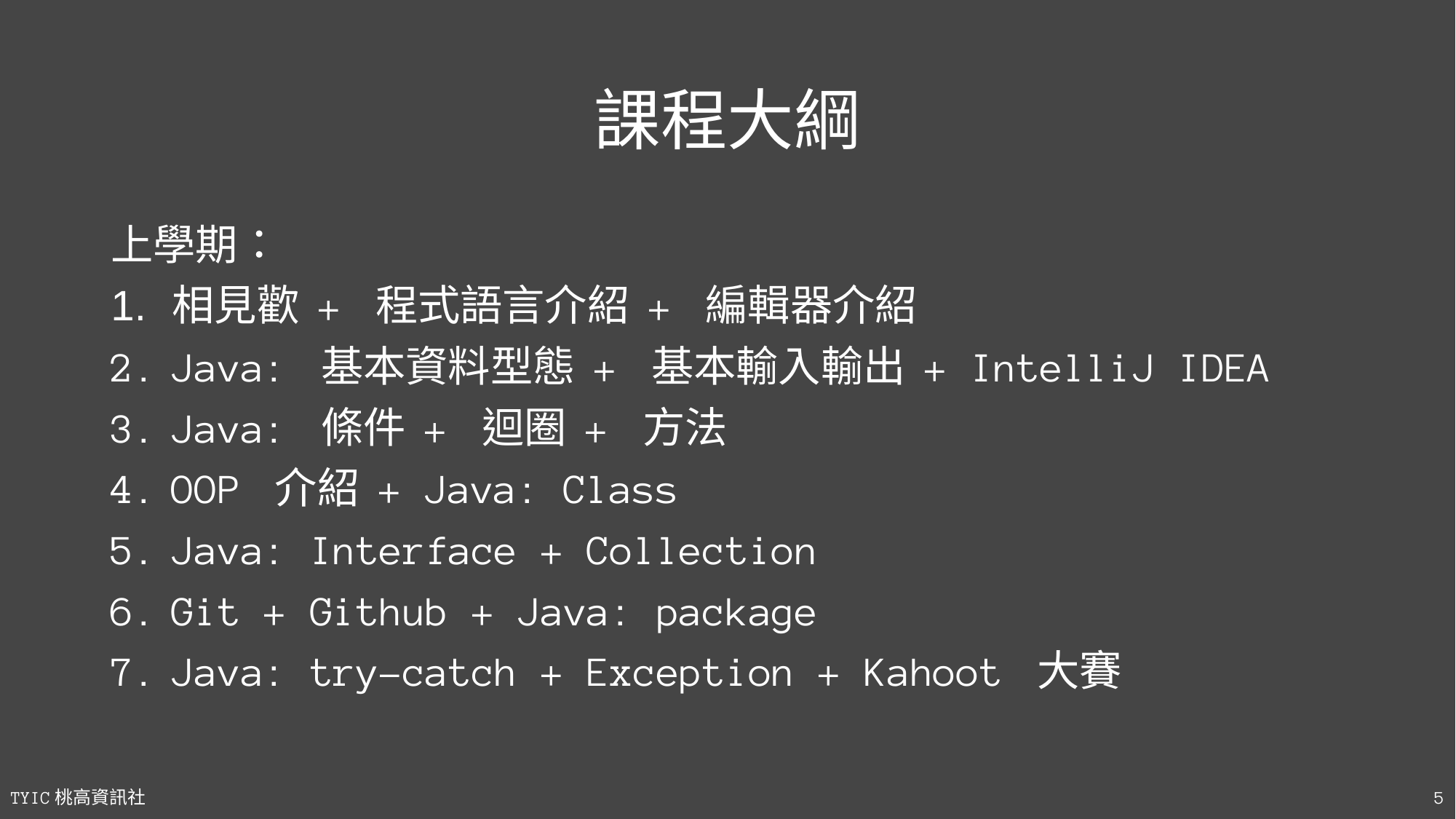

# 課程大綱
上學期：
相見歡 + 程式語言介紹 + 編輯器介紹
Java: 基本資料型態 + 基本輸入輸出 + IntelliJ IDEA
Java: 條件 + 迴圈 + 方法
OOP 介紹 + Java: Class
Java: Interface + Collection
Git + Github + Java: package
Java: try-catch + Exception + Kahoot 大賽